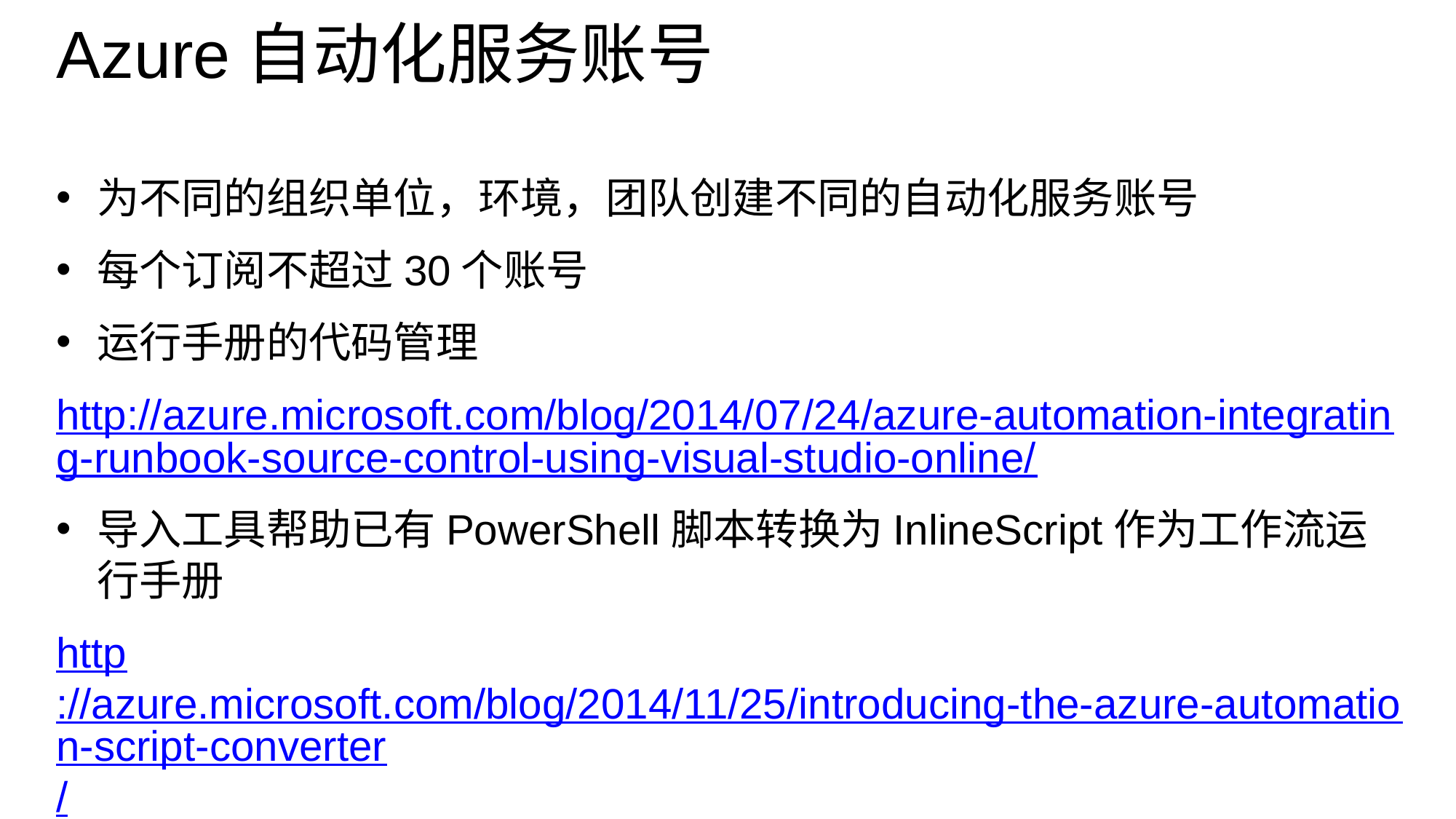

# Azure自动化服务账号
为不同的组织单位，环境，团队创建不同的自动化服务账号
每个订阅不超过30个账号
运行手册的代码管理
http://azure.microsoft.com/blog/2014/07/24/azure-automation-integrating-runbook-source-control-using-visual-studio-online/
导入工具帮助已有PowerShell脚本转换为InlineScript作为工作流运行手册
http://azure.microsoft.com/blog/2014/11/25/introducing-the-azure-automation-script-converter/